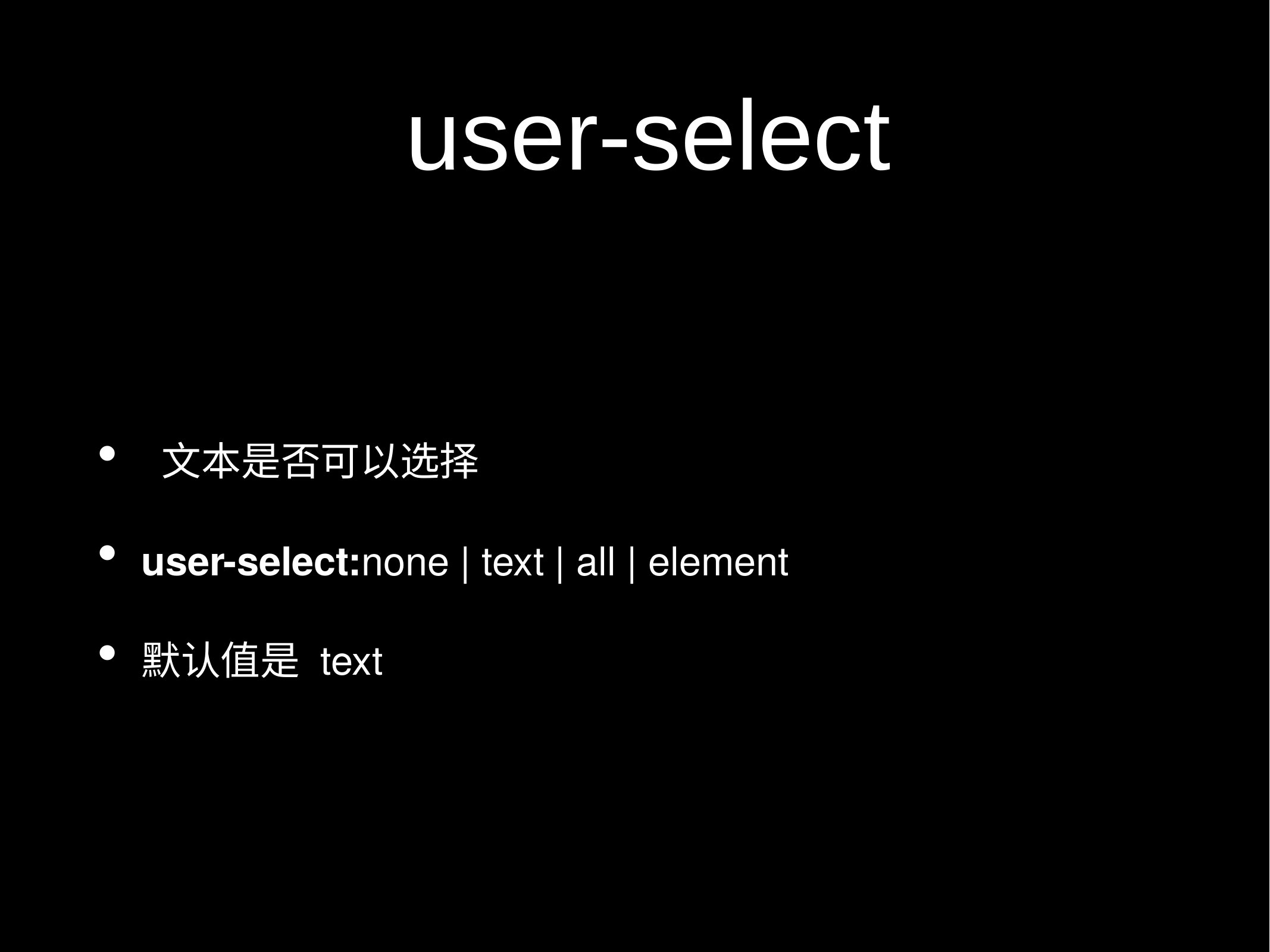

# user-select
 文本是否可以选择
user-select:none | text | all | element
默认值是 text